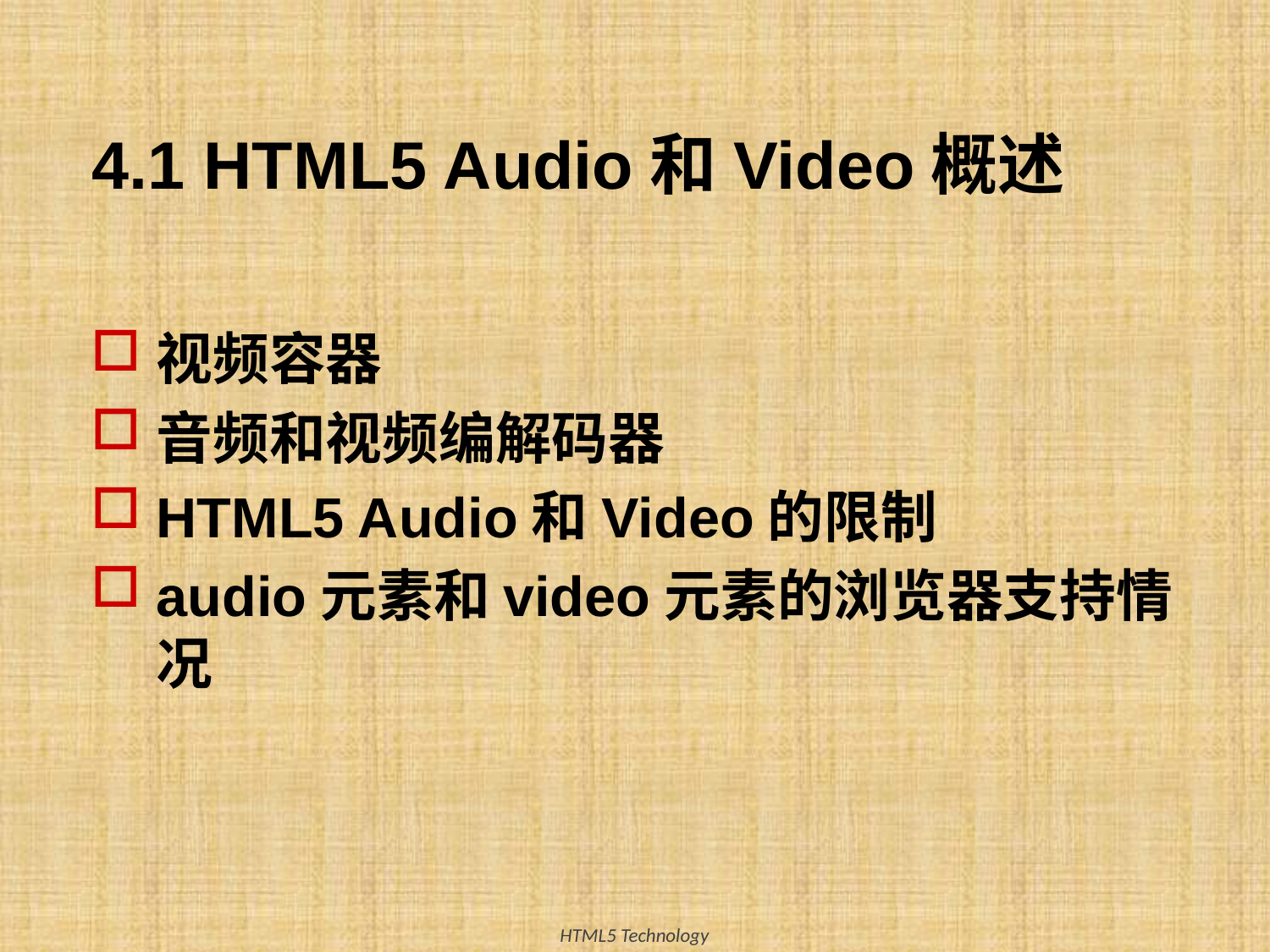

# 4.1 HTML5 Audio和Video概述
视频容器
音频和视频编解码器
HTML5 Audio和Video的限制
audio元素和video元素的浏览器支持情况
3
HTML5 Technology